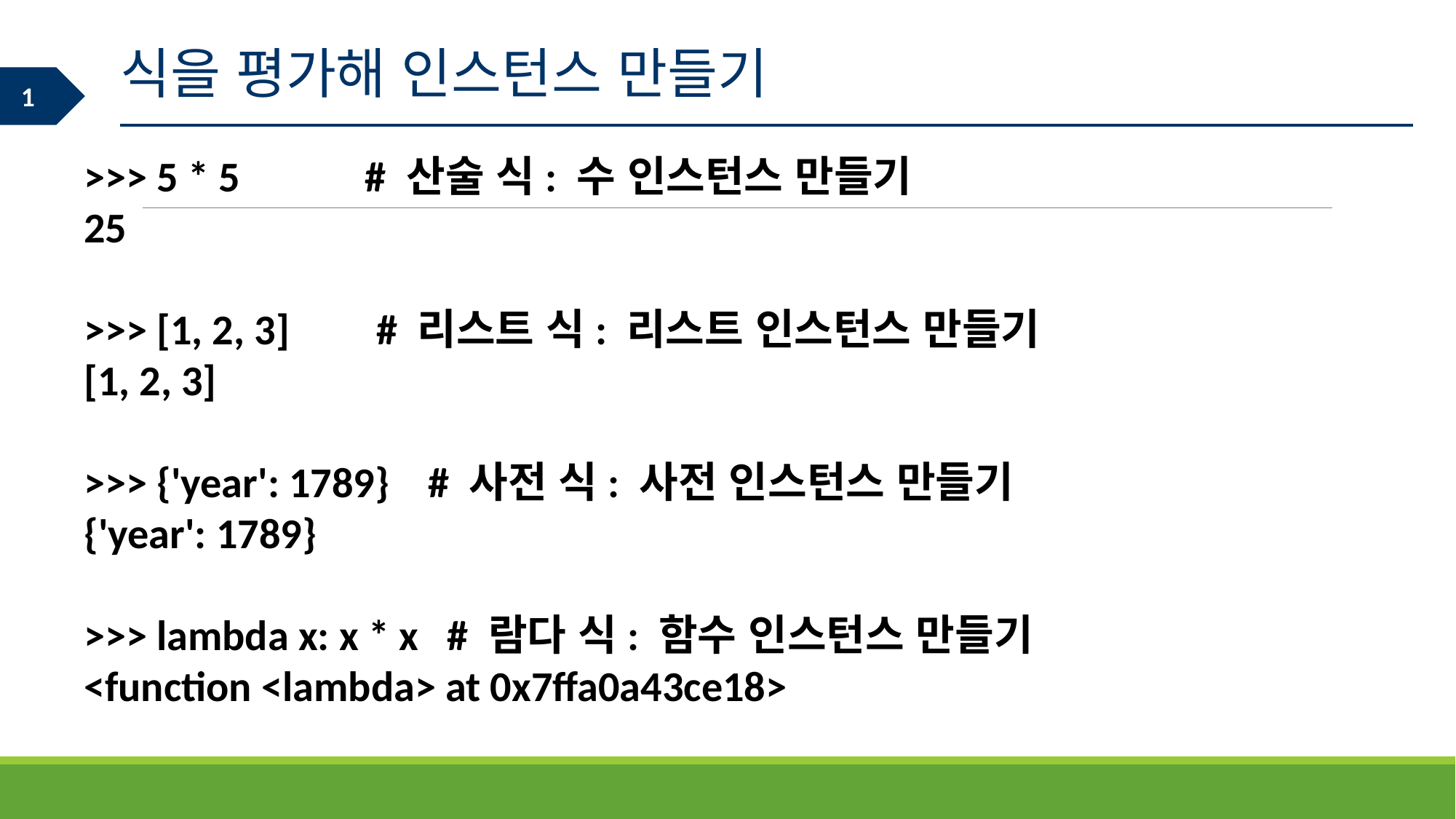

식을 평가해 인스턴스 만들기
>>> 5 * 5             # 산술 식: 수 인스턴스 만들기
25

>>> [1, 2, 3]         # 리스트 식: 리스트 인스턴스 만들기
[1, 2, 3]

>>> {'year': 1789}    # 사전 식: 사전 인스턴스 만들기
{'year': 1789}

>>> lambda x: x * x   # 람다 식: 함수 인스턴스 만들기
<function <lambda> at 0x7ffa0a43ce18>